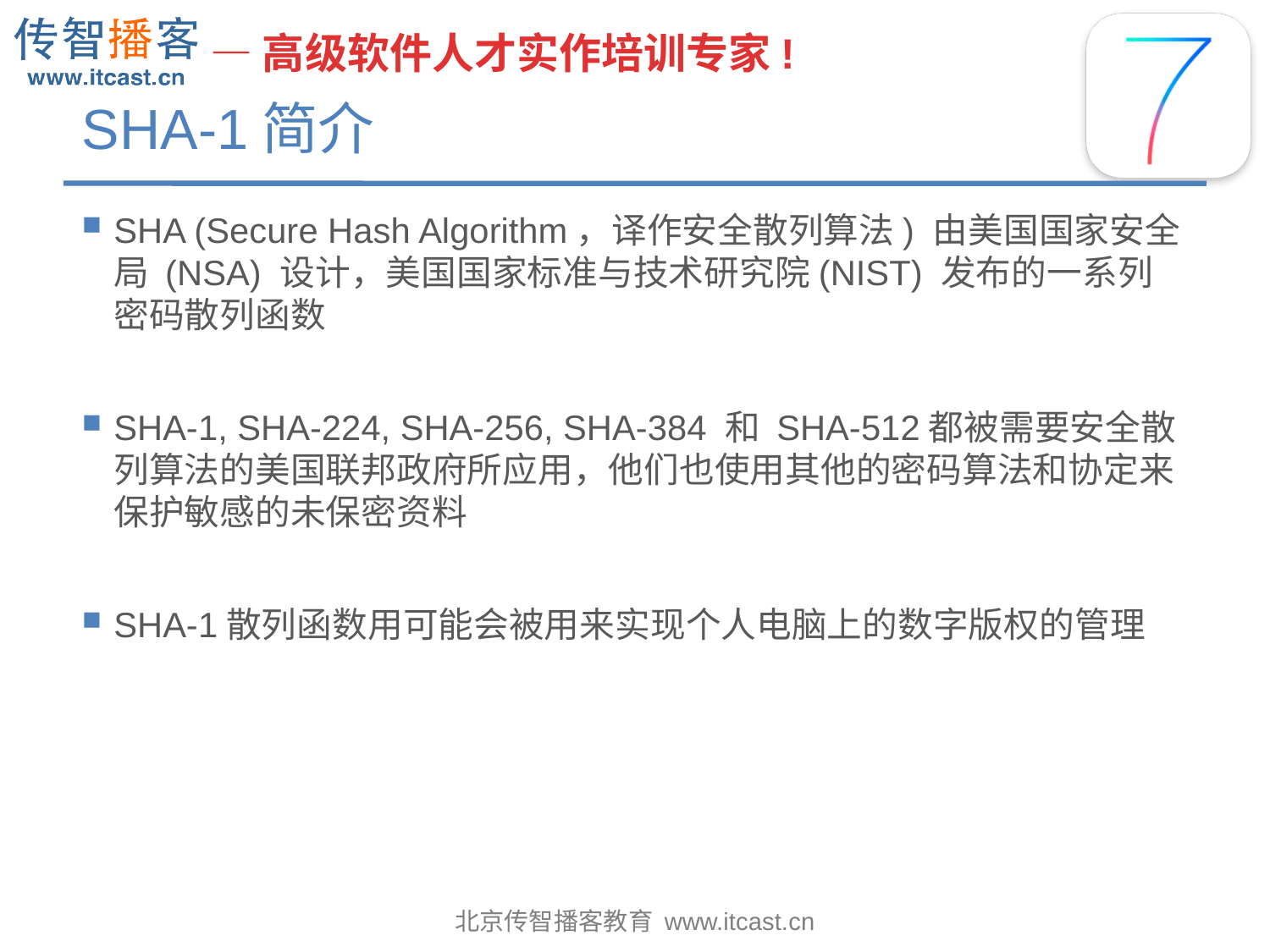

# SHA-1简介
SHA (Secure Hash Algorithm，译作安全散列算法) 由美国国家安全局 (NSA) 设计，美国国家标准与技术研究院(NIST) 发布的一系列密码散列函数

SHA-1, SHA-224, SHA-256, SHA-384 和 SHA-512都被需要安全散列算法的美国联邦政府所应用，他们也使用其他的密码算法和协定来保护敏感的未保密资料

SHA-1散列函数用可能会被用来实现个人电脑上的数字版权的管理